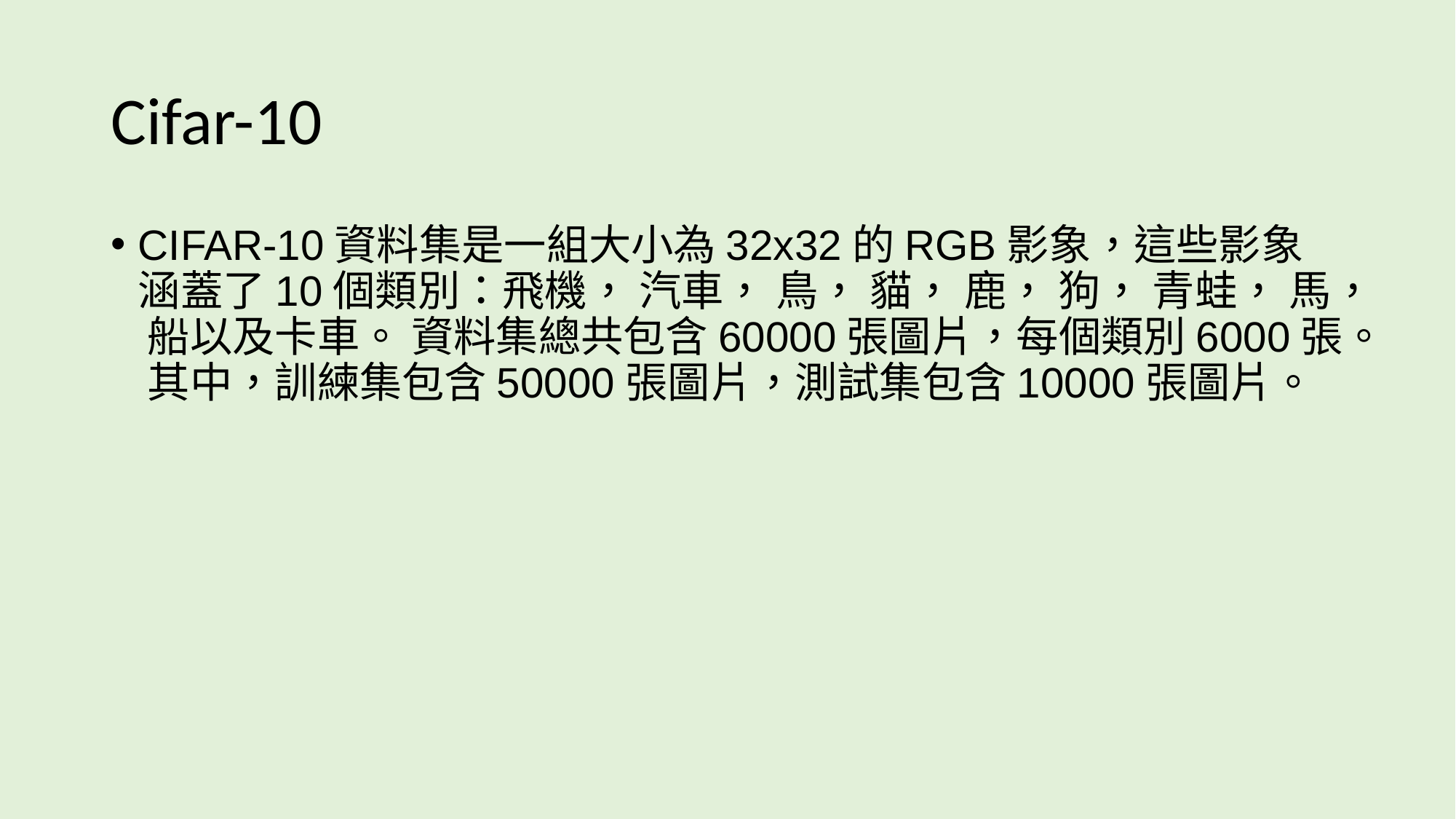

# Cifar-10
CIFAR-10資料集是一組大小為32x32的RGB影象，這些影象涵蓋了10個類別：飛機， 汽車， 鳥， 貓， 鹿， 狗， 青蛙， 馬， 船以及卡車。 資料集總共包含60000張圖片，每個類別6000張。 其中，訓練集包含50000張圖片，測試集包含10000張圖片。